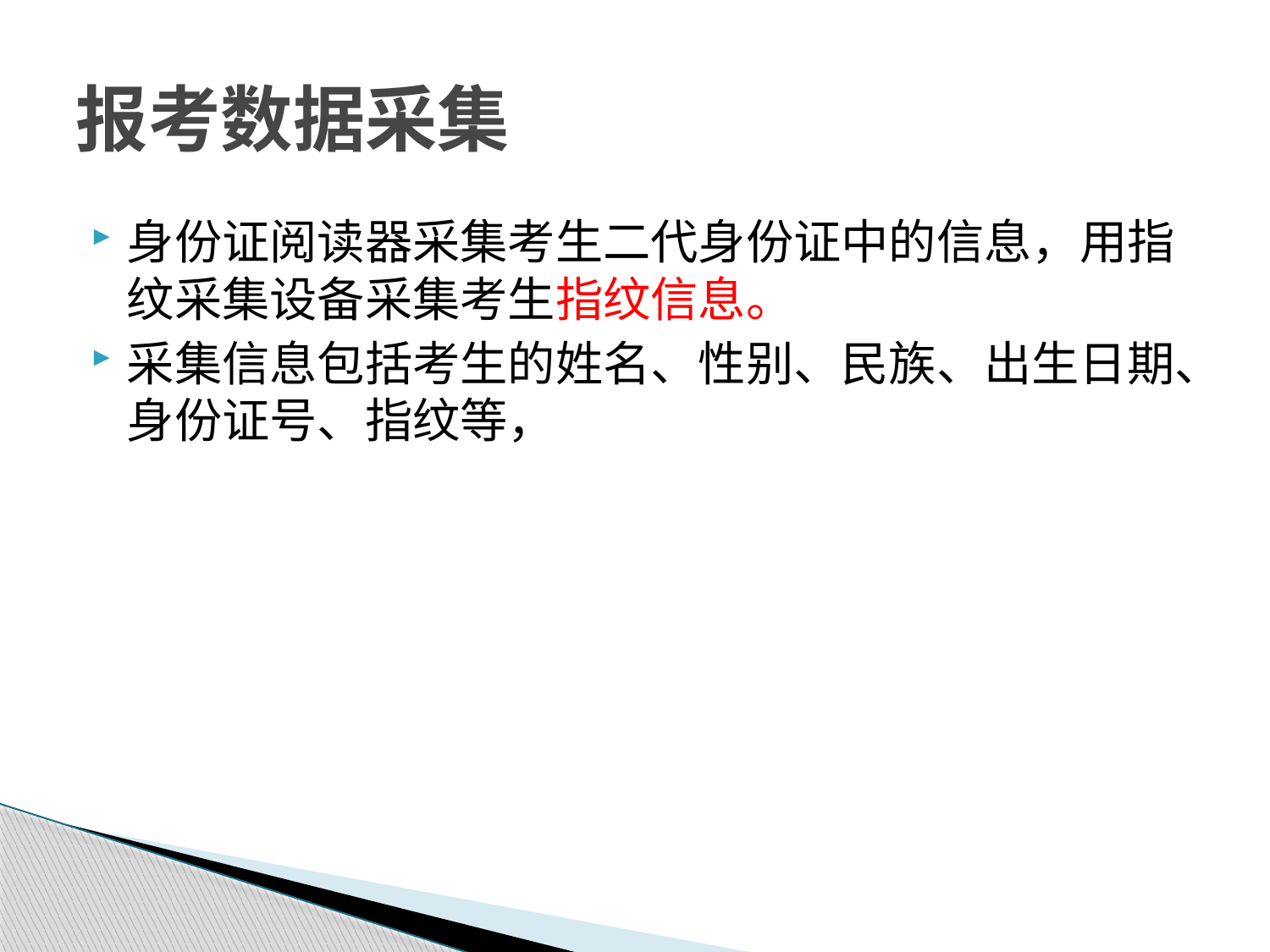

# 报考数据采集
身份证阅读器采集考生二代身份证中的信息，用指纹采集设备采集考生指纹信息。
采集信息包括考生的姓名、性别、民族、出生日期、身份证号、指纹等，